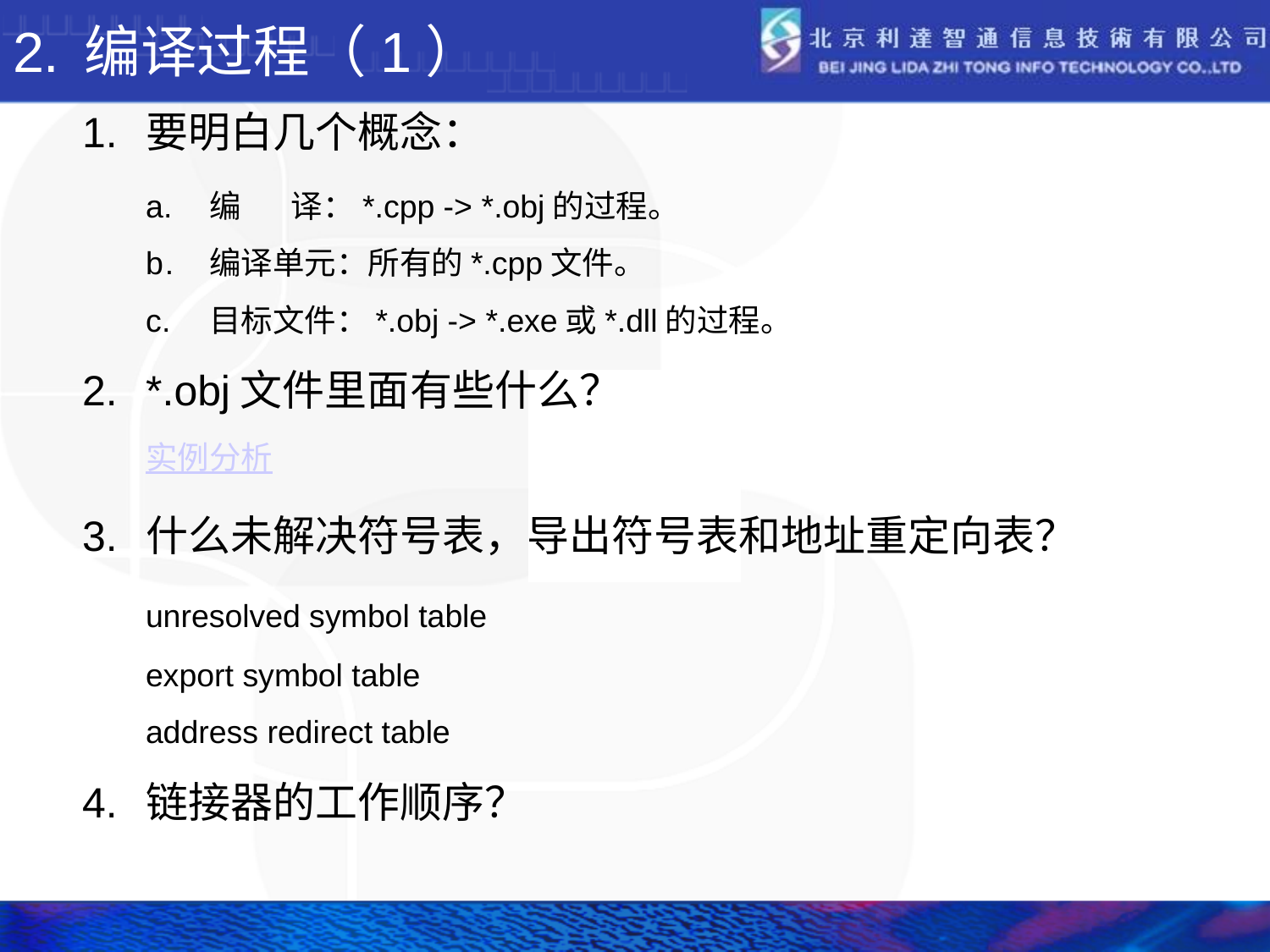

# 编译过程（1）
要明白几个概念：
编       译：*.cpp -> *.obj的过程。
编译单元：所有的*.cpp文件。
目标文件：*.obj -> *.exe或*.dll的过程。
*.obj文件里面有些什么？
	实例分析
什么未解决符号表，导出符号表和地址重定向表？
	unresolved symbol table
	export symbol table
	address redirect table
链接器的工作顺序？